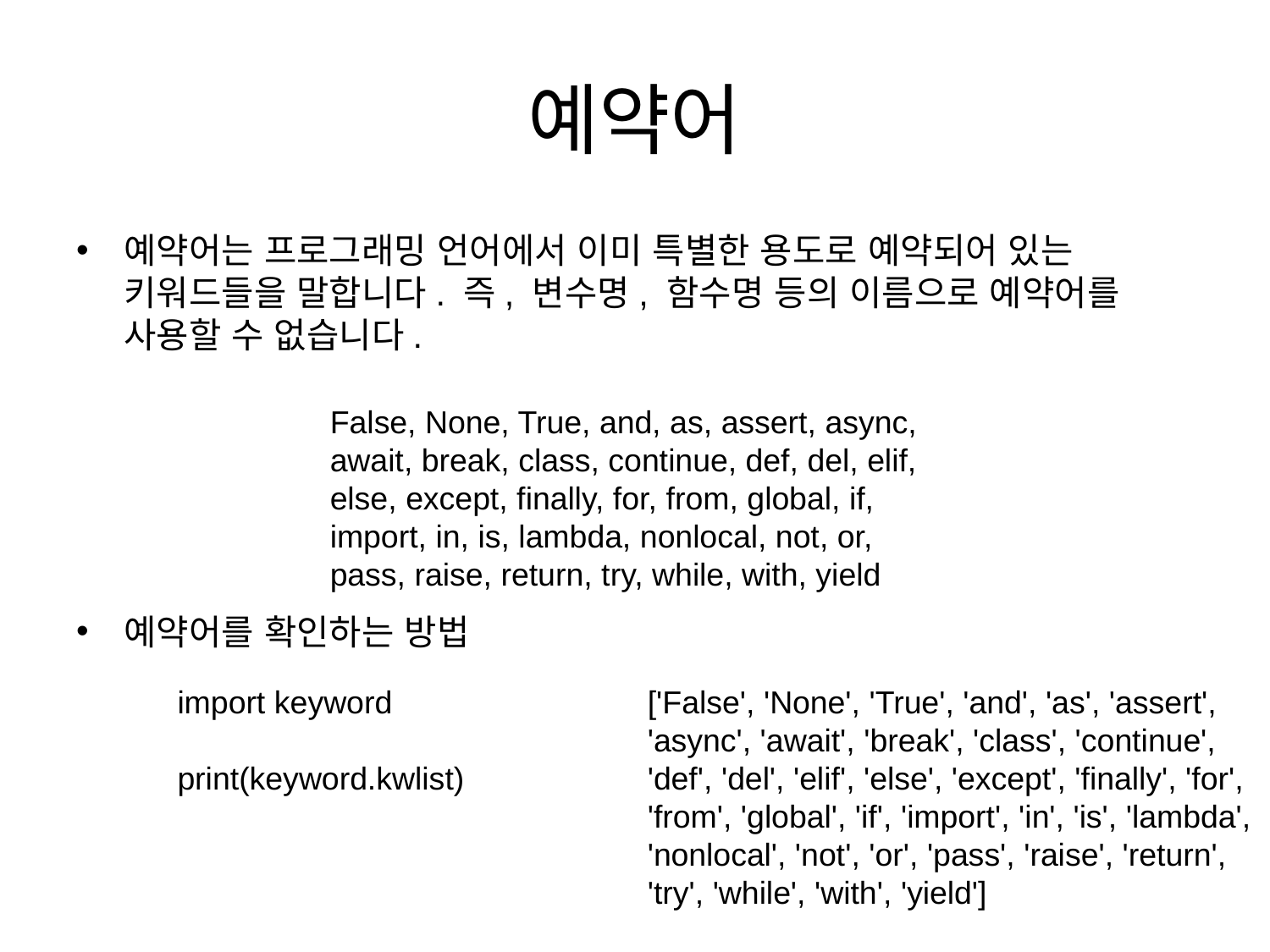

# 예약어
예약어는 프로그래밍 언어에서 이미 특별한 용도로 예약되어 있는 키워드들을 말합니다. 즉, 변수명, 함수명 등의 이름으로 예약어를 사용할 수 없습니다.

예약어를 확인하는 방법
False, None, True, and, as, assert, async, await, break, class, continue, def, del, elif, else, except, finally, for, from, global, if, import, in, is, lambda, nonlocal, not, or, pass, raise, return, try, while, with, yield
import keyword

print(keyword.kwlist)
['False', 'None', 'True', 'and', 'as', 'assert', 'async', 'await', 'break', 'class', 'continue', 'def', 'del', 'elif', 'else', 'except', 'finally', 'for', 'from', 'global', 'if', 'import', 'in', 'is', 'lambda', 'nonlocal', 'not', 'or', 'pass', 'raise', 'return', 'try', 'while', 'with', 'yield']